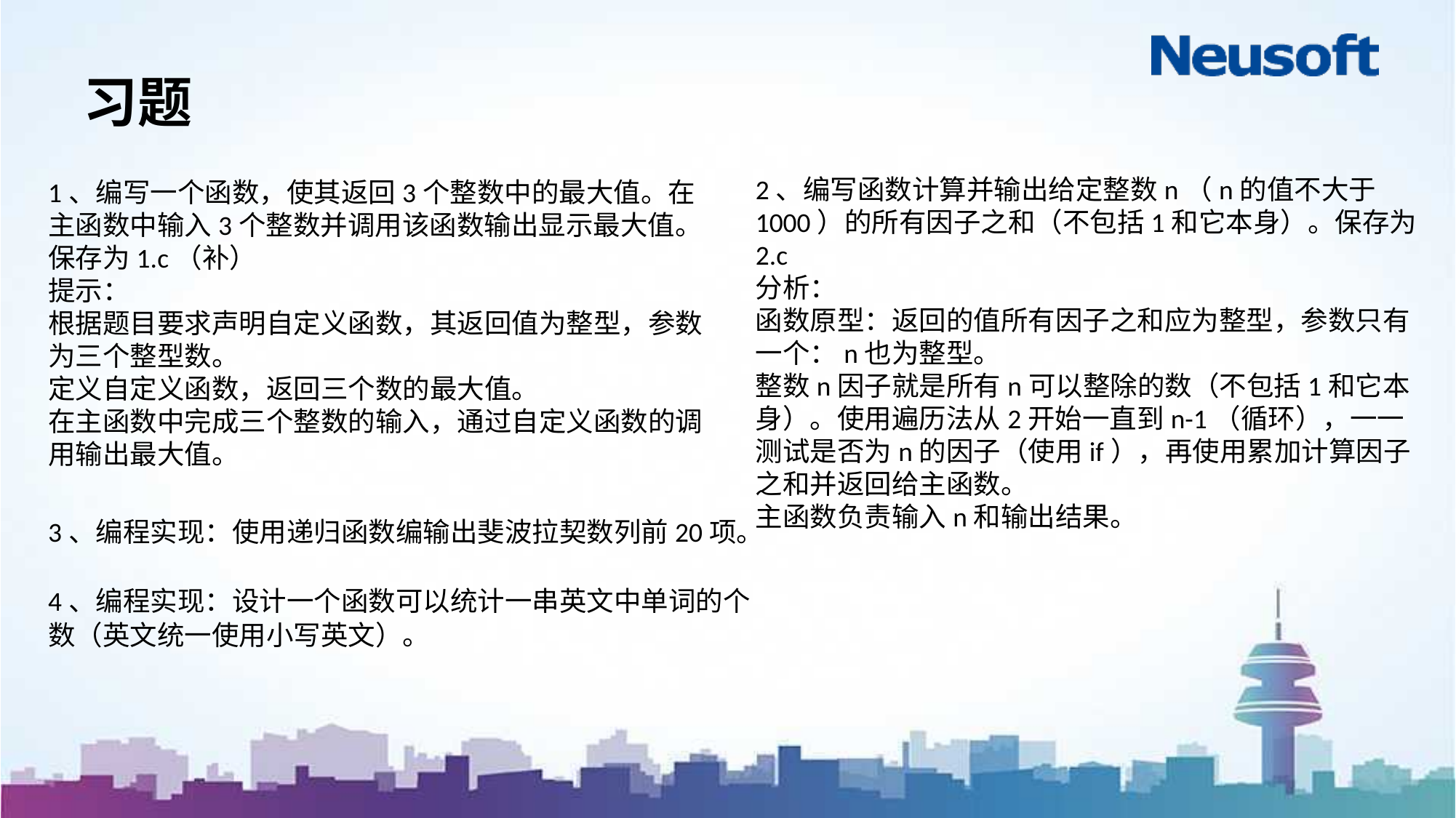

# 习题
2、编写函数计算并输出给定整数n（n的值不大于1000）的所有因子之和（不包括1和它本身）。保存为2.c
分析：
函数原型：返回的值所有因子之和应为整型，参数只有一个：n也为整型。
整数n因子就是所有n可以整除的数（不包括1和它本身）。使用遍历法从2开始一直到n-1（循环），一一测试是否为n的因子（使用if），再使用累加计算因子之和并返回给主函数。
主函数负责输入n和输出结果。
1、编写一个函数，使其返回3个整数中的最大值。在主函数中输入3个整数并调用该函数输出显示最大值。保存为1.c（补）
提示：
根据题目要求声明自定义函数，其返回值为整型，参数为三个整型数。
定义自定义函数，返回三个数的最大值。
在主函数中完成三个整数的输入，通过自定义函数的调用输出最大值。
3、编程实现：使用递归函数编输出斐波拉契数列前20项。
4、编程实现：设计一个函数可以统计一串英文中单词的个数（英文统一使用小写英文）。